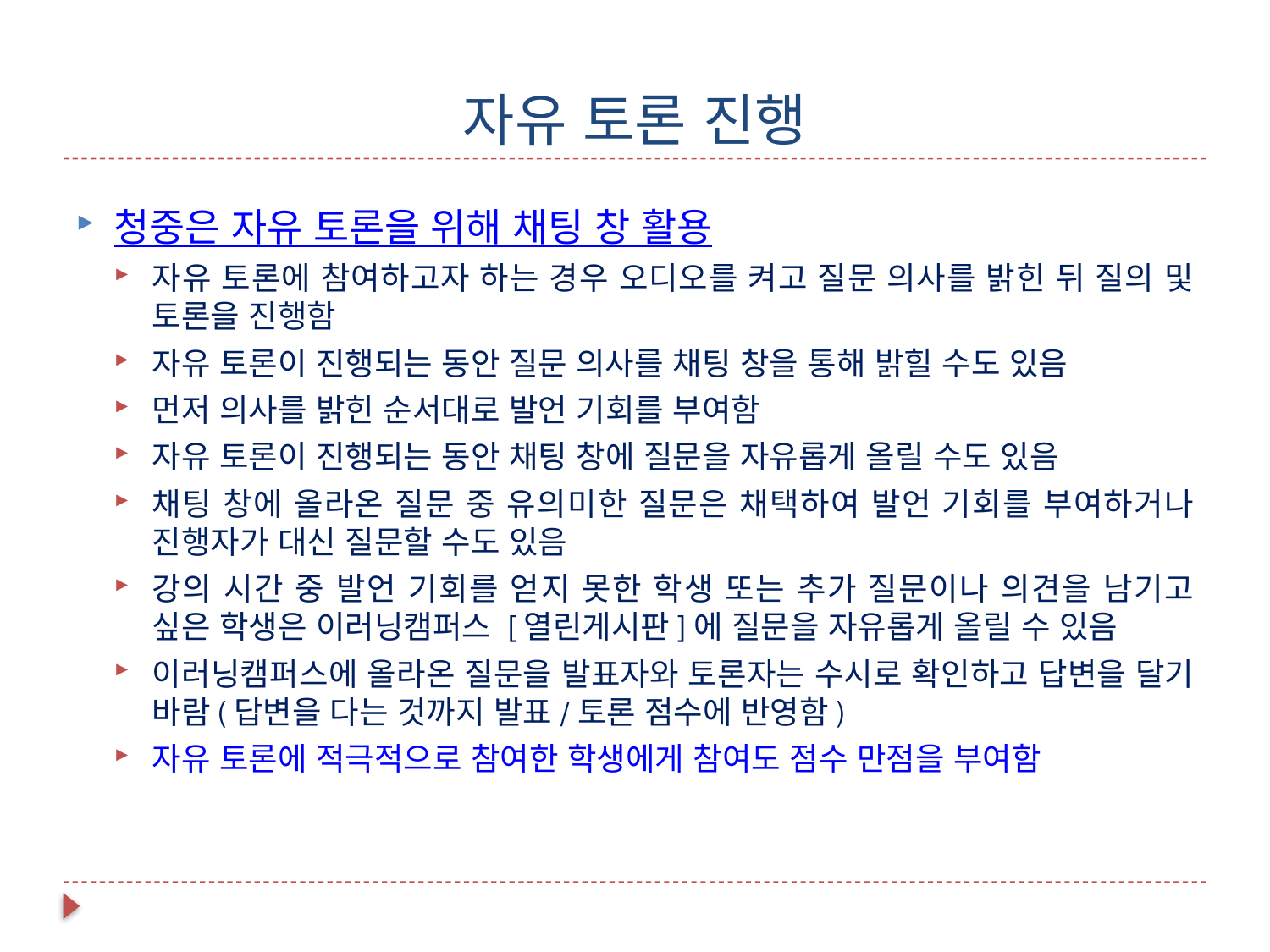

# 자유 토론 진행

청중은 자유 토론을 위해 채팅 창 활용
자유 토론에 참여하고자 하는 경우 오디오를 켜고 질문 의사를 밝힌 뒤 질의 및 토론을 진행함
자유 토론이 진행되는 동안 질문 의사를 채팅 창을 통해 밝힐 수도 있음
먼저 의사를 밝힌 순서대로 발언 기회를 부여함
자유 토론이 진행되는 동안 채팅 창에 질문을 자유롭게 올릴 수도 있음
채팅 창에 올라온 질문 중 유의미한 질문은 채택하여 발언 기회를 부여하거나 진행자가 대신 질문할 수도 있음
강의 시간 중 발언 기회를 얻지 못한 학생 또는 추가 질문이나 의견을 남기고 싶은 학생은 이러닝캠퍼스 [열린게시판]에 질문을 자유롭게 올릴 수 있음
이러닝캠퍼스에 올라온 질문을 발표자와 토론자는 수시로 확인하고 답변을 달기 바람(답변을 다는 것까지 발표/토론 점수에 반영함)
자유 토론에 적극적으로 참여한 학생에게 참여도 점수 만점을 부여함